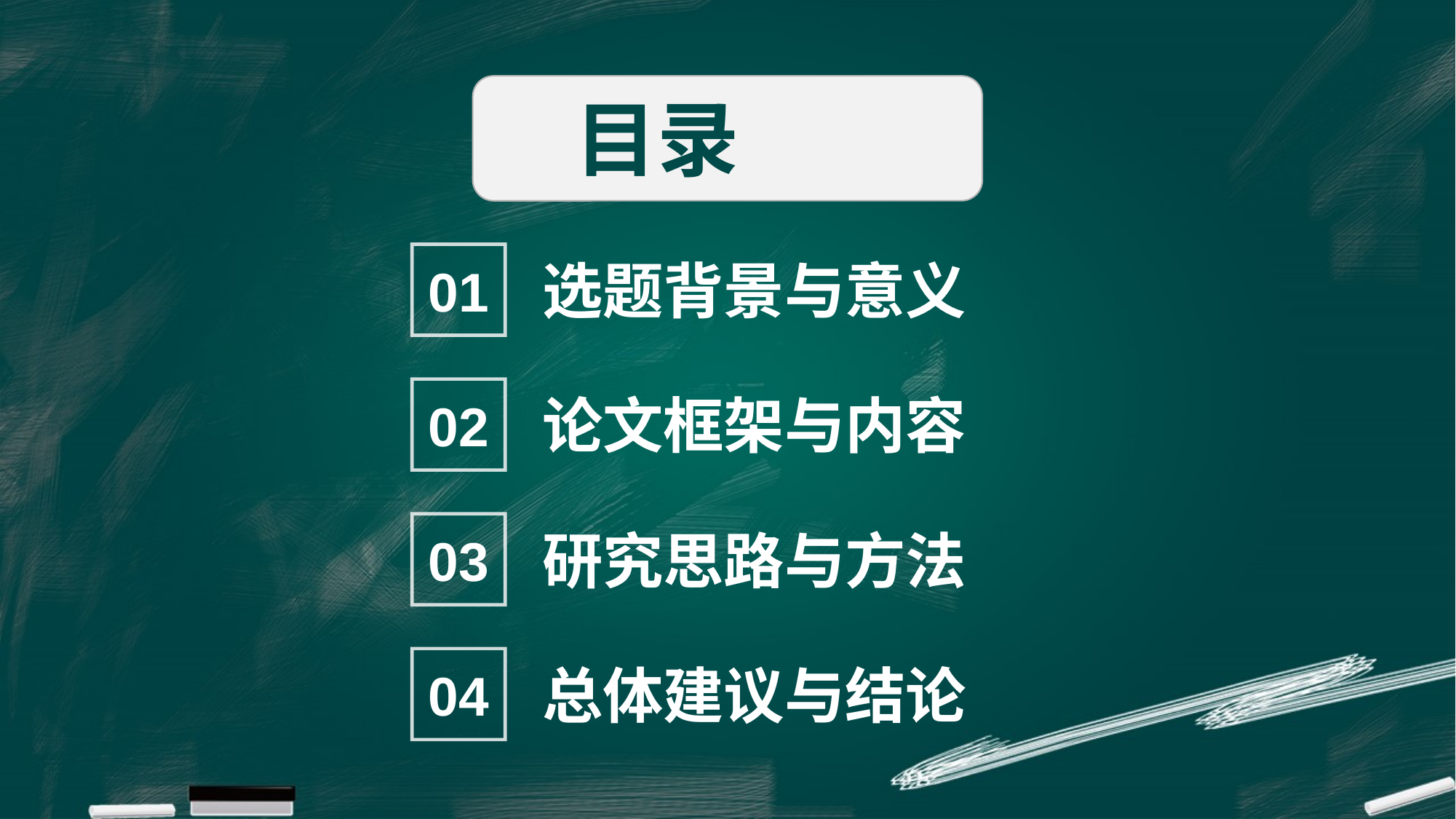

目录
01
选题背景与意义
02
论文框架与内容
03
研究思路与方法
04
总体建议与结论